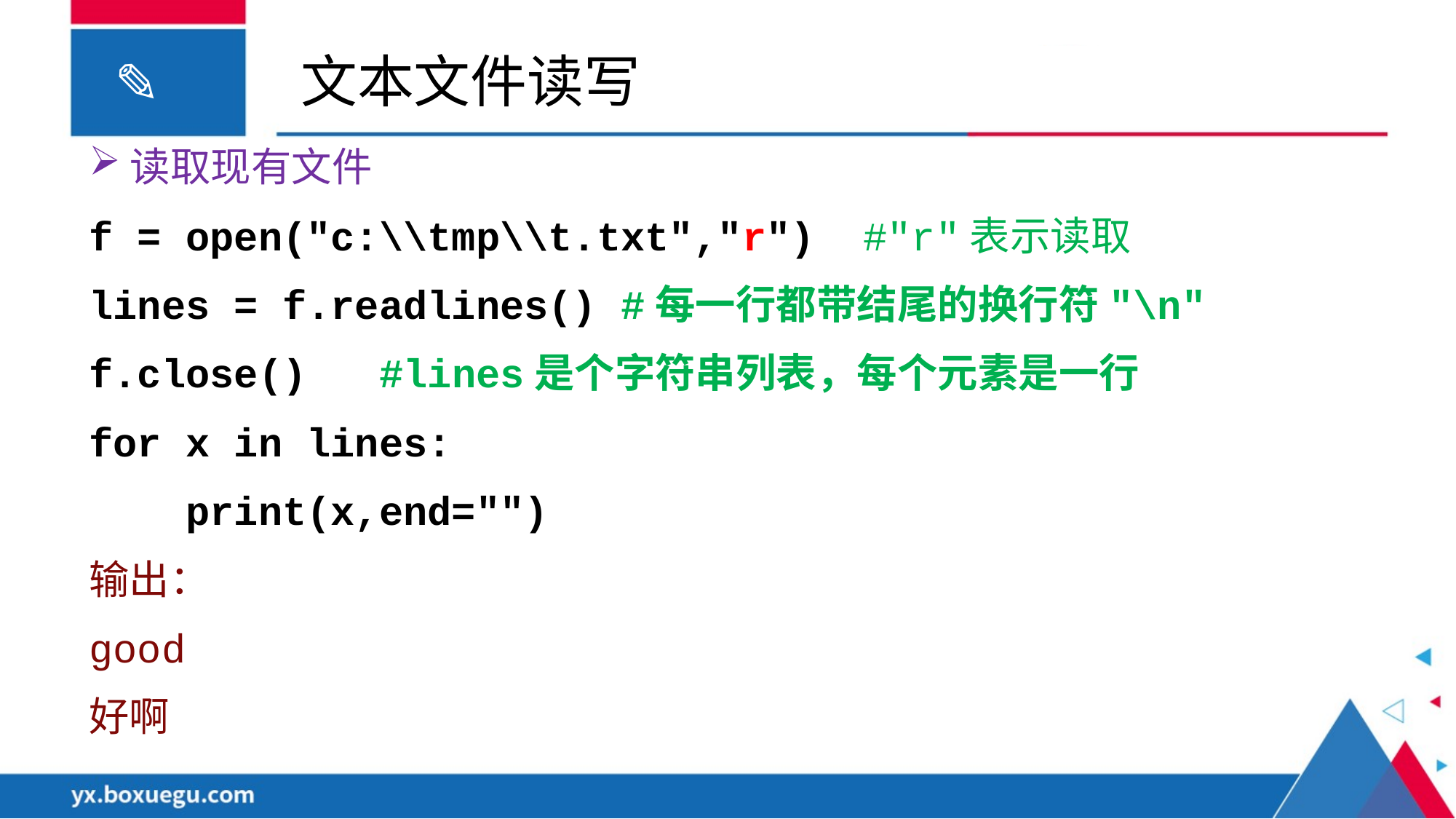

# 文本文件读写
读取现有文件
f = open("c:\\tmp\\t.txt","r")  #"r"表示读取
lines = f.readlines() #每一行都带结尾的换行符"\n"
f.close()   #lines是个字符串列表，每个元素是一行
for x in lines:
    print(x,end="")
输出：
good
好啊
21